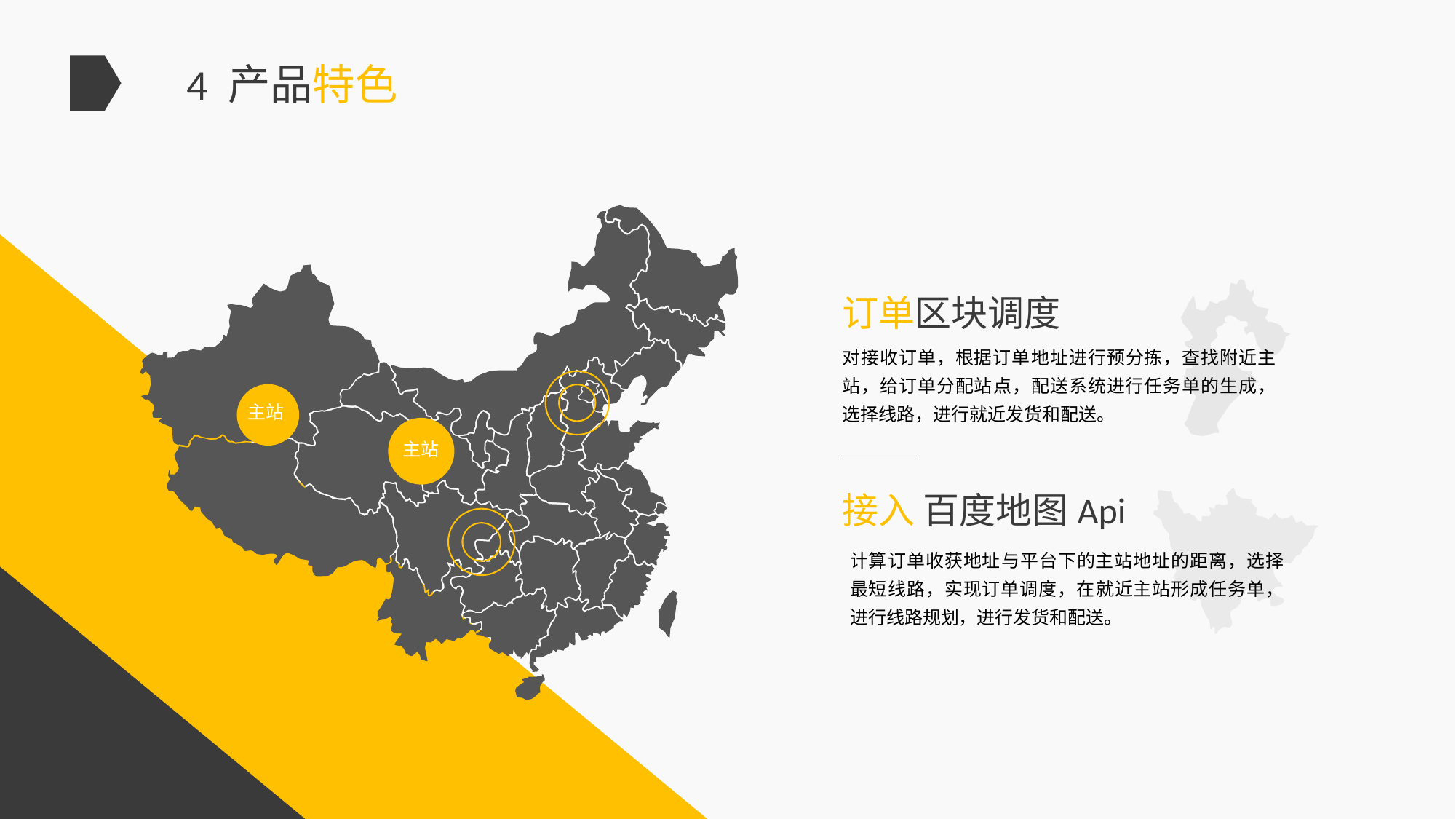

4 产品特色

订单区块调度

对接收订单，根据订单地址进行预分拣，查找附近主站，给订单分配站点，配送系统进行任务单的生成，选择线路，进行就近发货和配送。

主站

主站

接入 百度地图Api

计算订单收获地址与平台下的主站地址的距离，选择最短线路，实现订单调度，在就近主站形成任务单，进行线路规划，进行发货和配送。